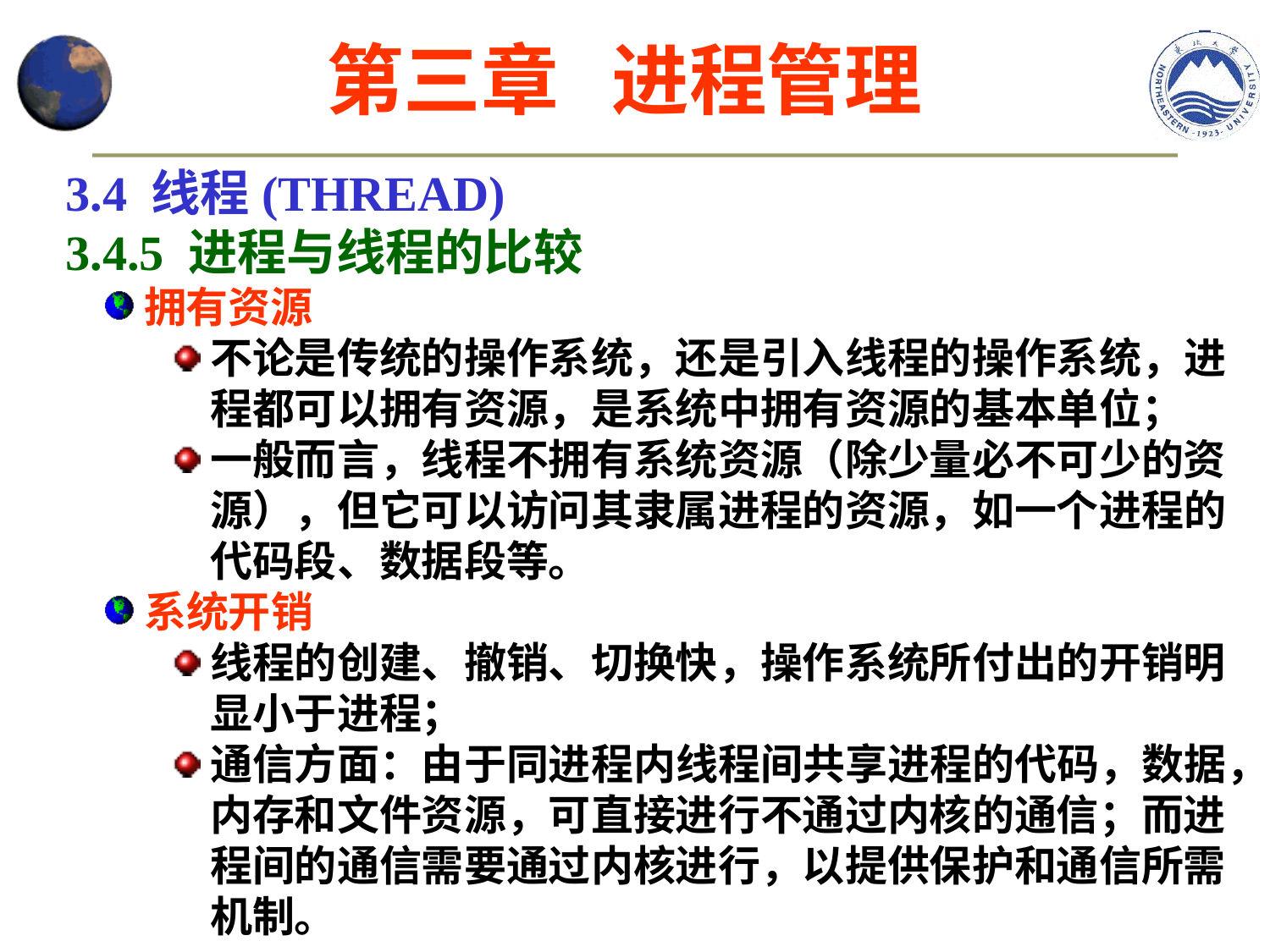

第三章   进程管理
3.4 线程(THREAD)
3.4.5 进程与线程的比较
拥有资源
不论是传统的操作系统，还是引入线程的操作系统，进程都可以拥有资源，是系统中拥有资源的基本单位；
一般而言，线程不拥有系统资源（除少量必不可少的资源），但它可以访问其隶属进程的资源，如一个进程的代码段、数据段等。
系统开销
线程的创建、撤销、切换快，操作系统所付出的开销明显小于进程；
通信方面：由于同进程内线程间共享进程的代码，数据，内存和文件资源，可直接进行不通过内核的通信；而进程间的通信需要通过内核进行，以提供保护和通信所需机制。